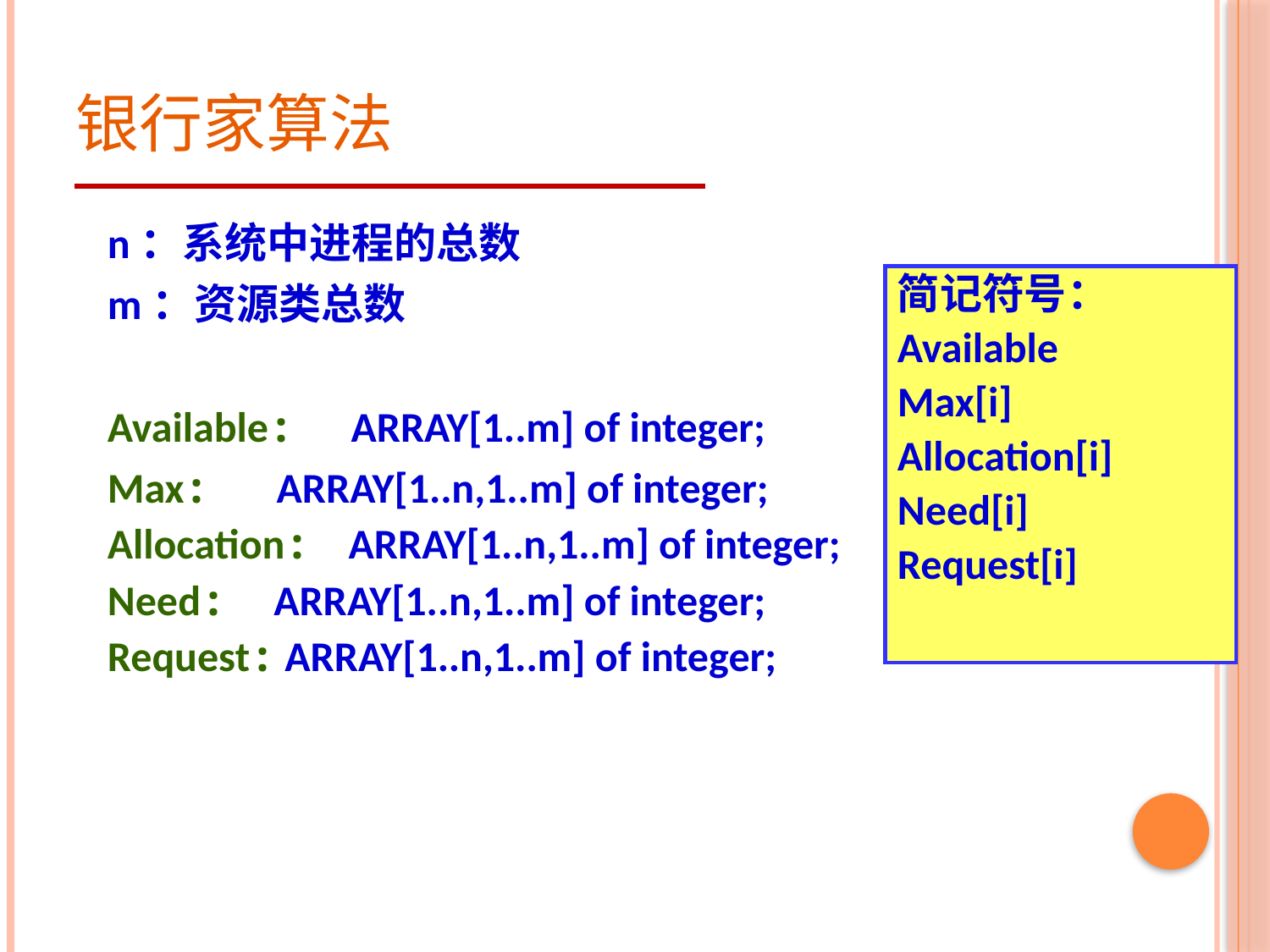

# 银行家算法
n：系统中进程的总数
m：资源类总数

Available:      ARRAY[1..m] of integer;
Max:       ARRAY[1..n,1..m] of integer;
Allocation:    ARRAY[1..n,1..m] of integer;
Need:     ARRAY[1..n,1..m] of integer;
Request: ARRAY[1..n,1..m] of integer;

简记符号：
Available
Max[i]
Allocation[i]
Need[i]
Request[i]